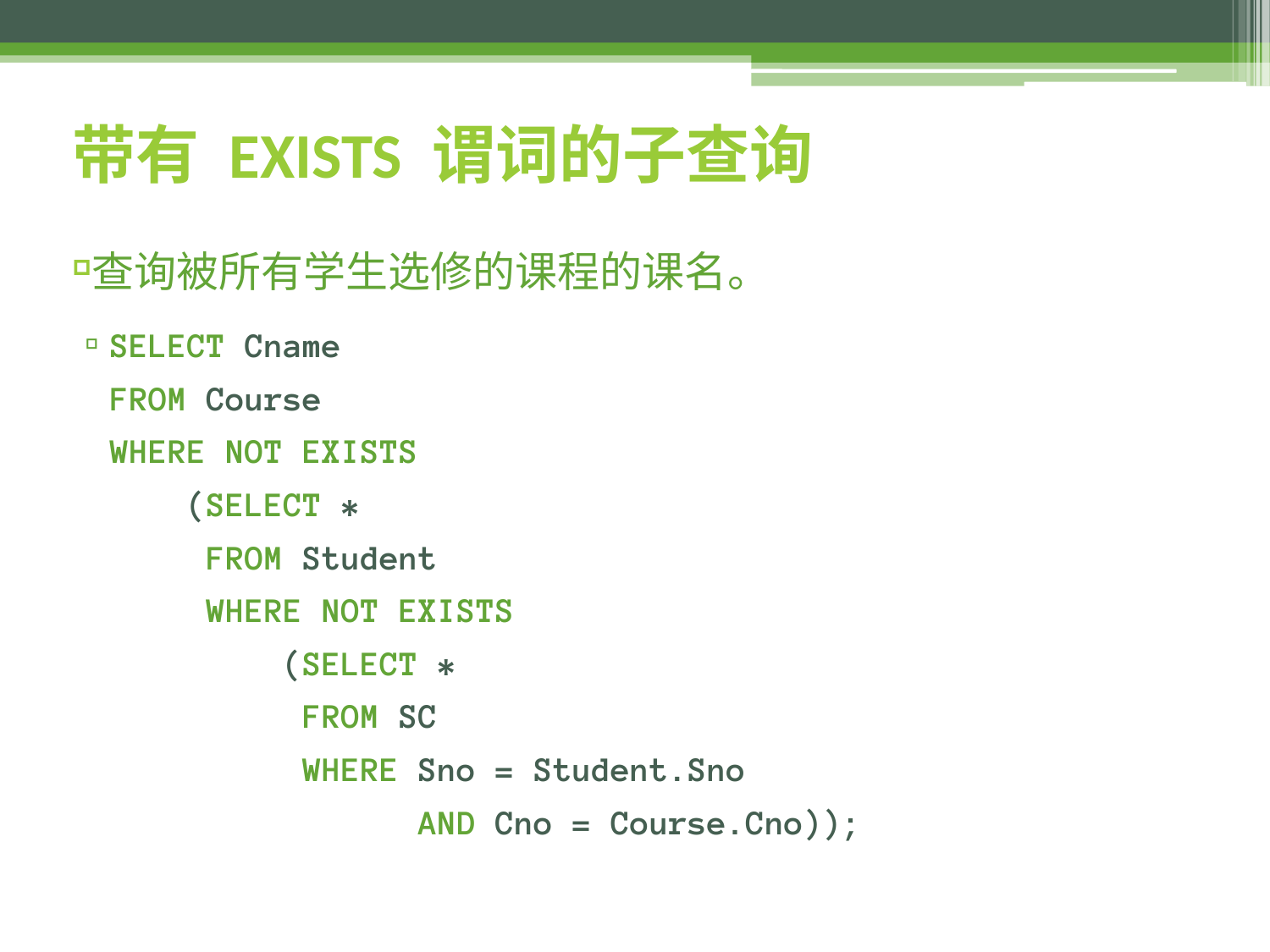

# 带有 EXISTS 谓词的子查询
查询被所有学生选修的课程的课名。
SELECT Cname
FROM Course
WHERE NOT EXISTS
    (SELECT *
     FROM Student
     WHERE NOT EXISTS
         (SELECT *
          FROM SC
          WHERE Sno = Student.Sno
                AND Cno = Course.Cno));